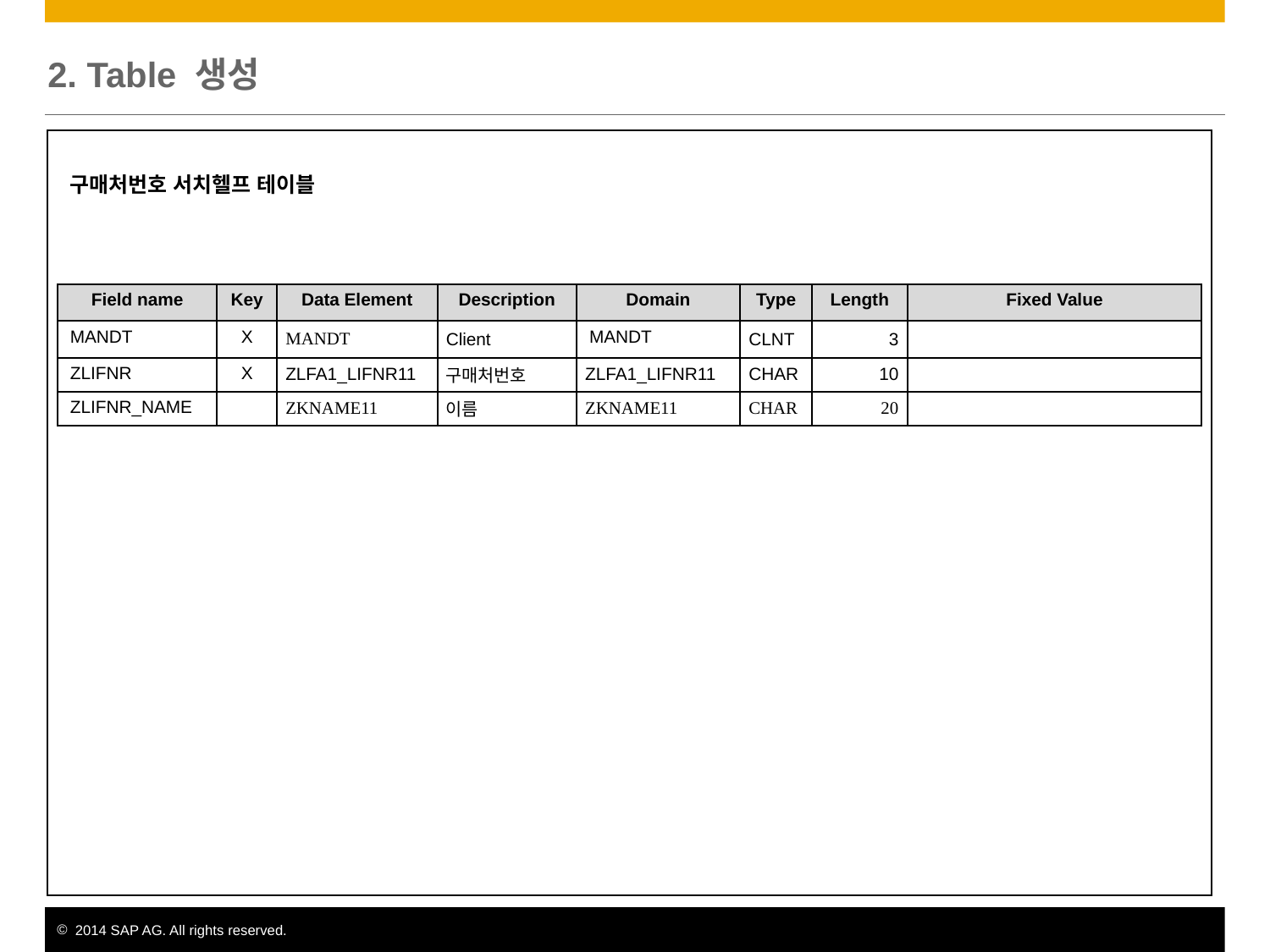

# 2. Table 생성
|  |
| --- |
구매처번호 서치헬프 테이블
| Field name | Key | Data Element | Description | Domain | Type | Length | Fixed Value |
| --- | --- | --- | --- | --- | --- | --- | --- |
| MANDT | X | MANDT | Client | MANDT | CLNT | 3 |  |
| ZLIFNR | X | ZLFA1\_LIFNR11 | 구매처번호 | ZLFA1\_LIFNR11 | CHAR | 10 |  |
| ZLIFNR\_NAME |  | ZKNAME11 | 이름 | ZKNAME11 | CHAR | 20 |  |